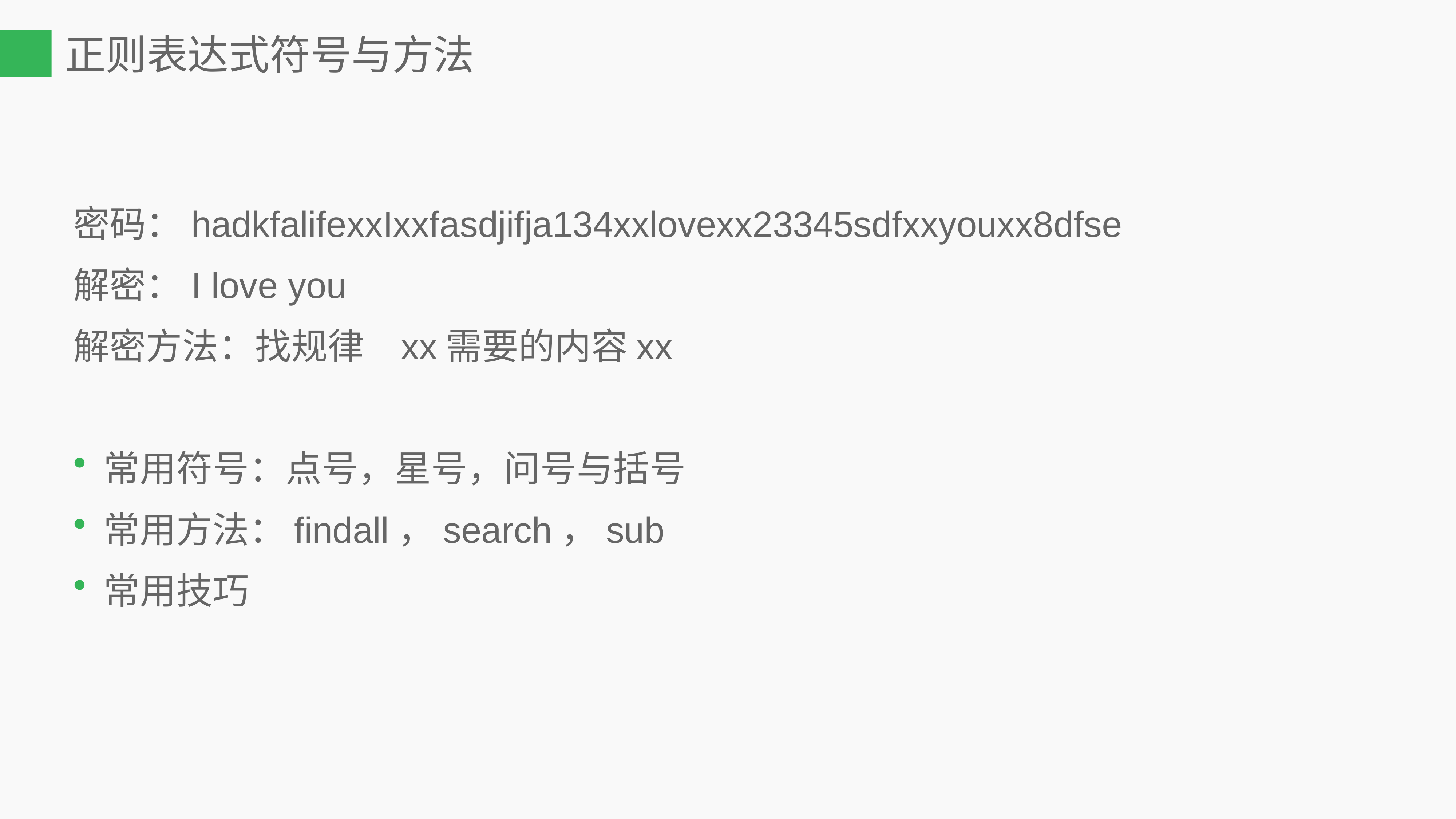

正则表达式符号与方法

密码：hadkfalifexxIxxfasdjifja134xxlovexx23345sdfxxyouxx8dfse
解密：I love you
解密方法：找规律	xx需要的内容xx

常用符号：点号，星号，问号与括号
常用方法：findall，search，sub
常用技巧